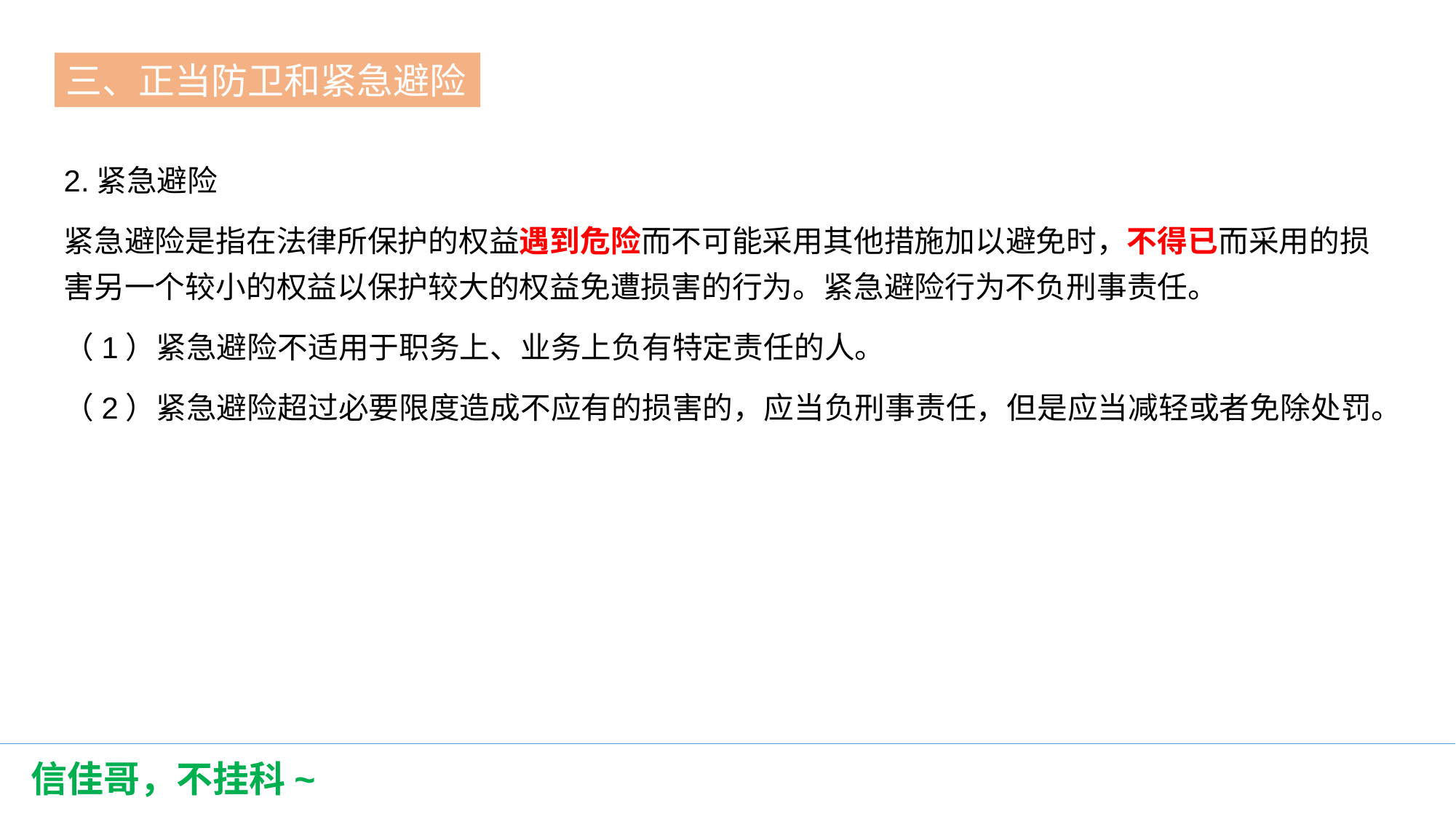

三、正当防卫和紧急避险
第一节
2.紧急避险
紧急避险是指在法律所保护的权益遇到危险而不可能采用其他措施加以避免时，不得已而采用的损害另一个较小的权益以保护较大的权益免遭损害的行为。紧急避险行为不负刑事责任。
（1）紧急避险不适用于职务上、业务上负有特定责任的人。
（2）紧急避险超过必要限度造成不应有的损害的，应当负刑事责任，但是应当减轻或者免除处罚。